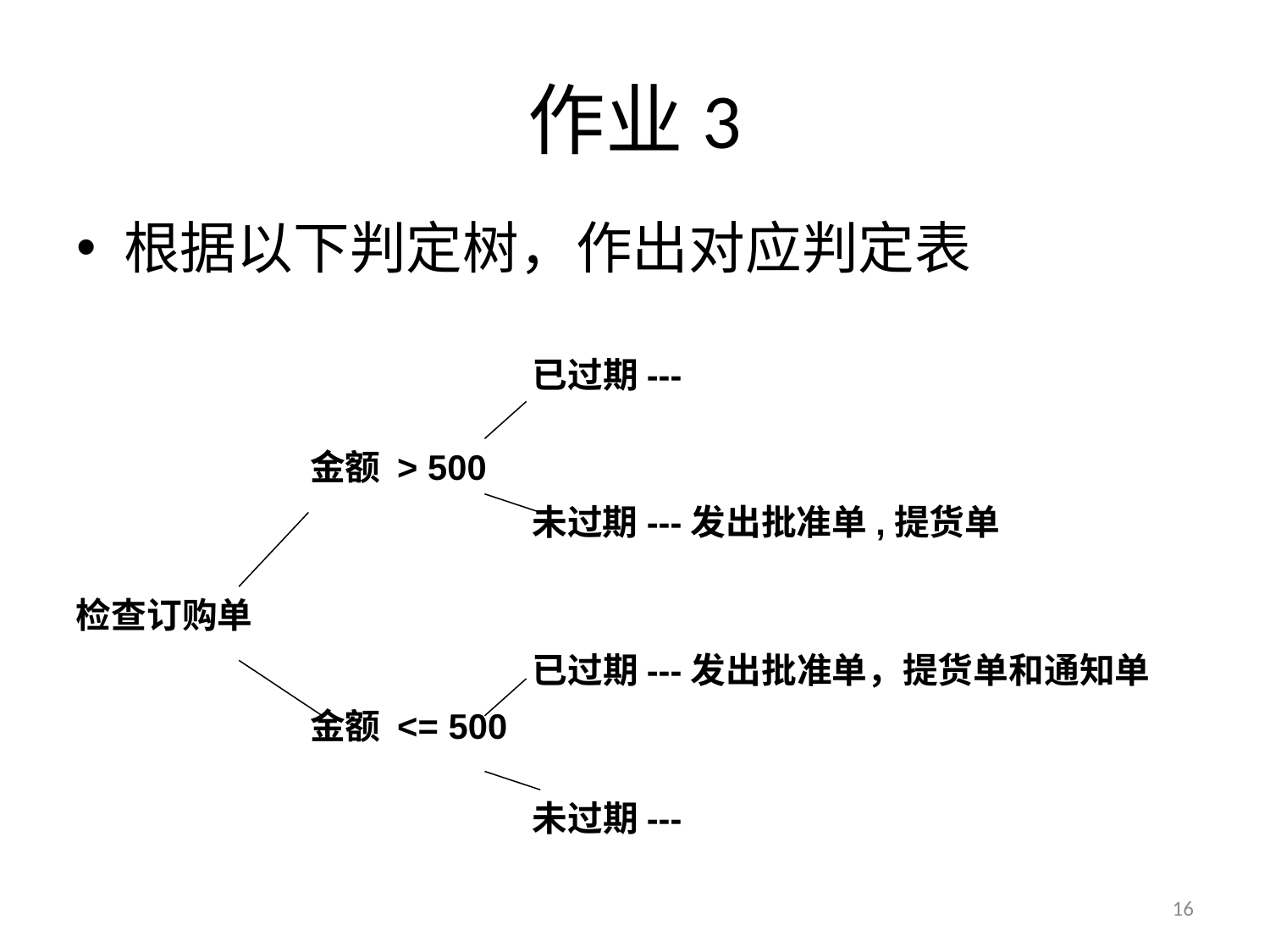

# 作业3
根据以下判定树，作出对应判定表

已过期---

金额 > 500

未过期---发出批准单,提货单

检查订购单
已过期---发出批准单，提货单和通知单

金额 <= 500

未过期---
16